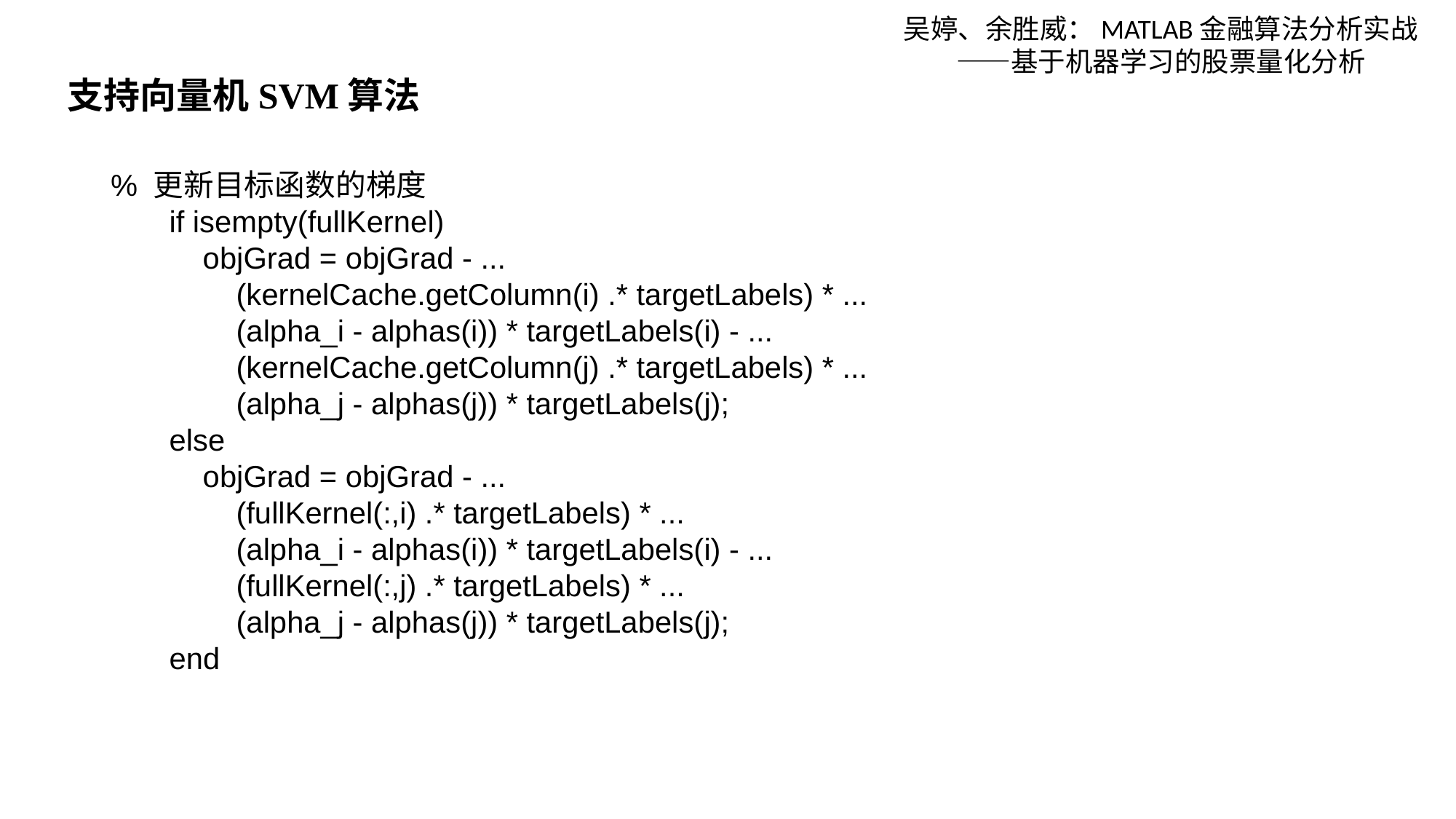

吴婷、余胜威：MATLAB金融算法分析实战——基于机器学习的股票量化分析
支持向量机SVM算法
 % 更新目标函数的梯度
        if isempty(fullKernel)
            objGrad = objGrad - ...
                (kernelCache.getColumn(i) .* targetLabels) * ...
                (alpha_i - alphas(i)) * targetLabels(i) - ...
                (kernelCache.getColumn(j) .* targetLabels) * ...
                (alpha_j - alphas(j)) * targetLabels(j);
        else
            objGrad = objGrad - ...
                (fullKernel(:,i) .* targetLabels) * ...
                (alpha_i - alphas(i)) * targetLabels(i) - ...
                (fullKernel(:,j) .* targetLabels) * ...
                (alpha_j - alphas(j)) * targetLabels(j);
        end